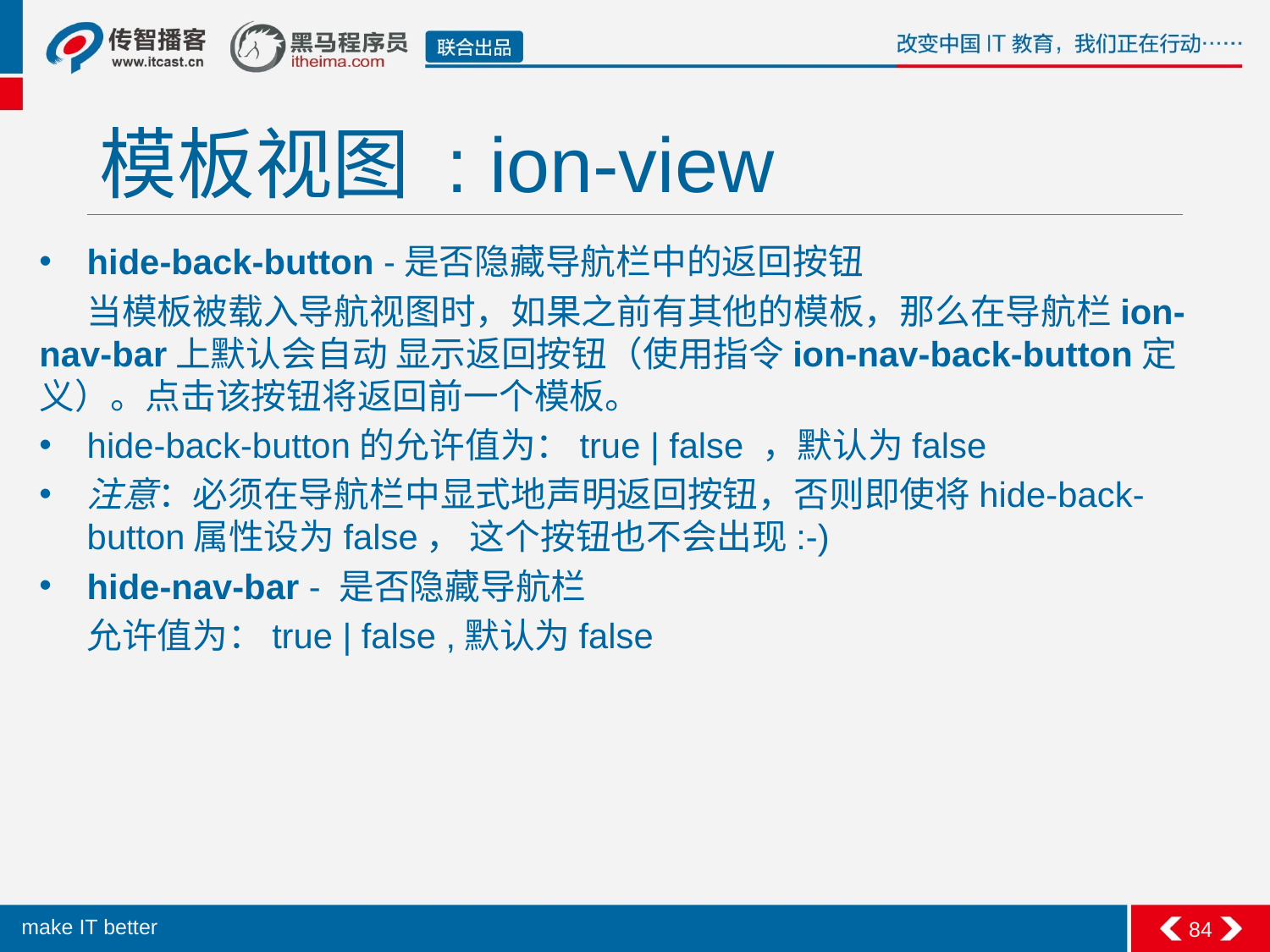

# 模板视图 : ion-view
hide-back-button -是否隐藏导航栏中的返回按钮
     当模板被载入导航视图时，如果之前有其他的模板，那么在导航栏ion-nav-bar上默认会自动 显示返回按钮（使用指令ion-nav-back-button定义）。点击该按钮将返回前一个模板。
hide-back-button的允许值为：true | false ，默认为false
注意：必须在导航栏中显式地声明返回按钮，否则即使将hide-back-button属性设为false， 这个按钮也不会出现:-)
hide-nav-bar - 是否隐藏导航栏
     允许值为：true | false ,默认为false

84

make IT better